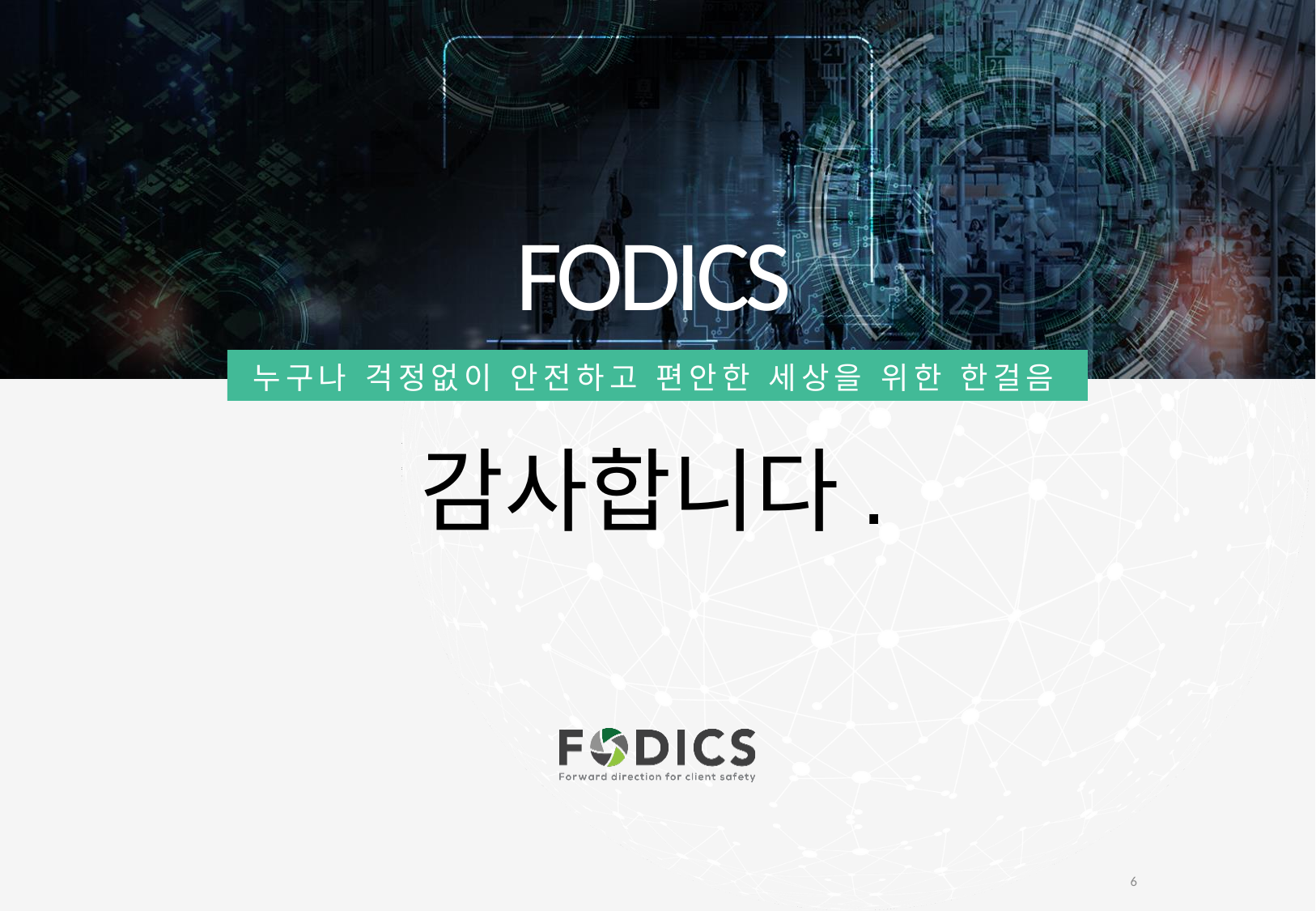

FODICS
누구나 걱정없이 안전하고 편안한 세상을 위한 한걸음
# 감사합니다.
6